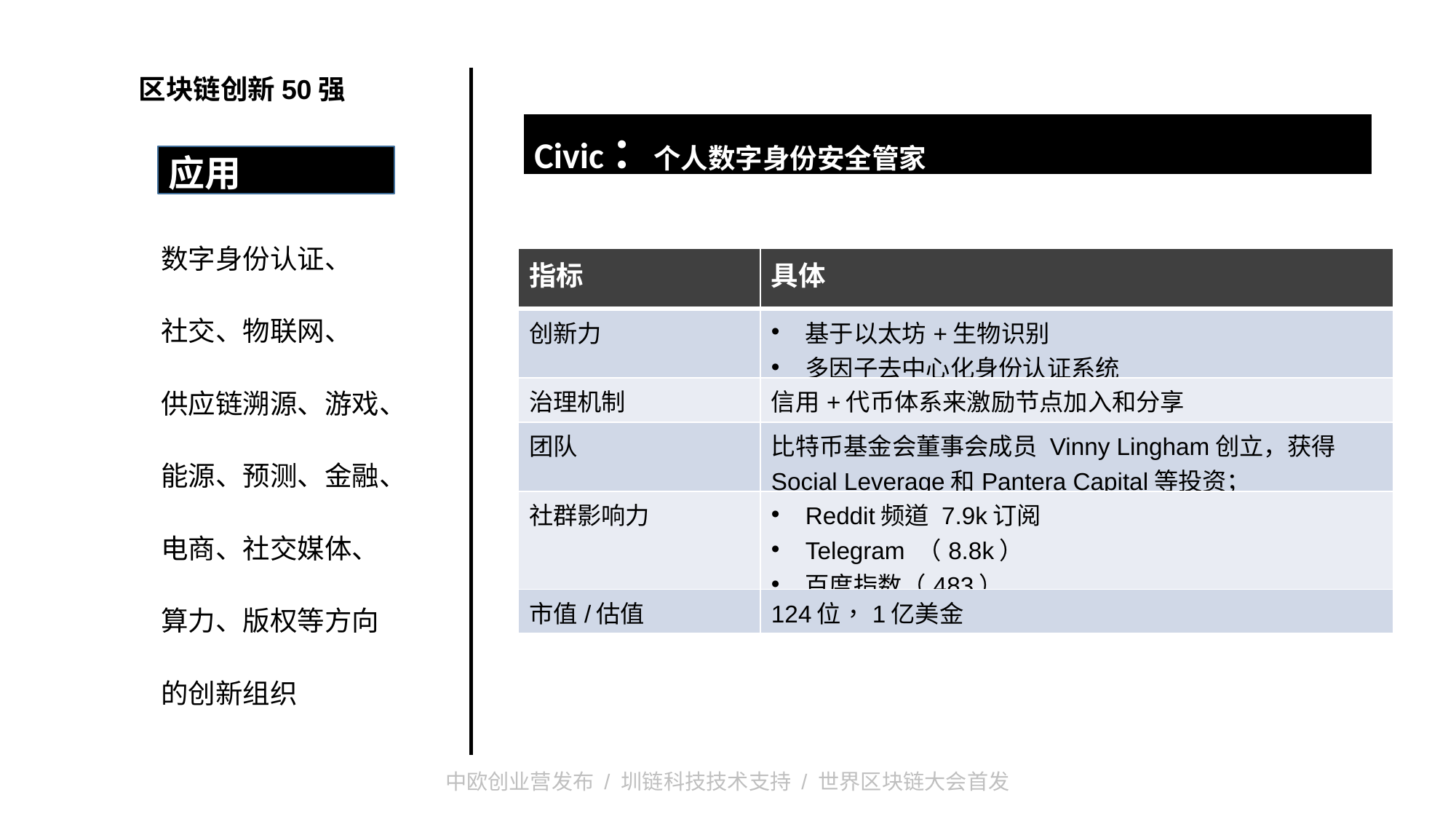

区块链创新50强
| Civic：个人数字身份安全管家 |
| --- |
|  |
应用
数字身份认证、
社交、物联网、
供应链溯源、游戏、
能源、预测、金融、
电商、社交媒体、
算力、版权等方向
的创新组织

| 指标 | 具体 |
| --- | --- |
| 创新力 | 基于以太坊+生物识别 多因子去中心化身份认证系统 |
| 治理机制 | 信用+代币体系来激励节点加入和分享 |
| 团队 | 比特币基金会董事会成员 Vinny Lingham创立，获得Social Leverage和Pantera Capital等投资； |
| 社群影响力 | Reddit频道 7.9k订阅 Telegram （8.8k） 百度指数（483） |
| 市值/估值 | 124位，1亿美金 |
中欧创业营发布 / 圳链科技技术支持 / 世界区块链大会首发